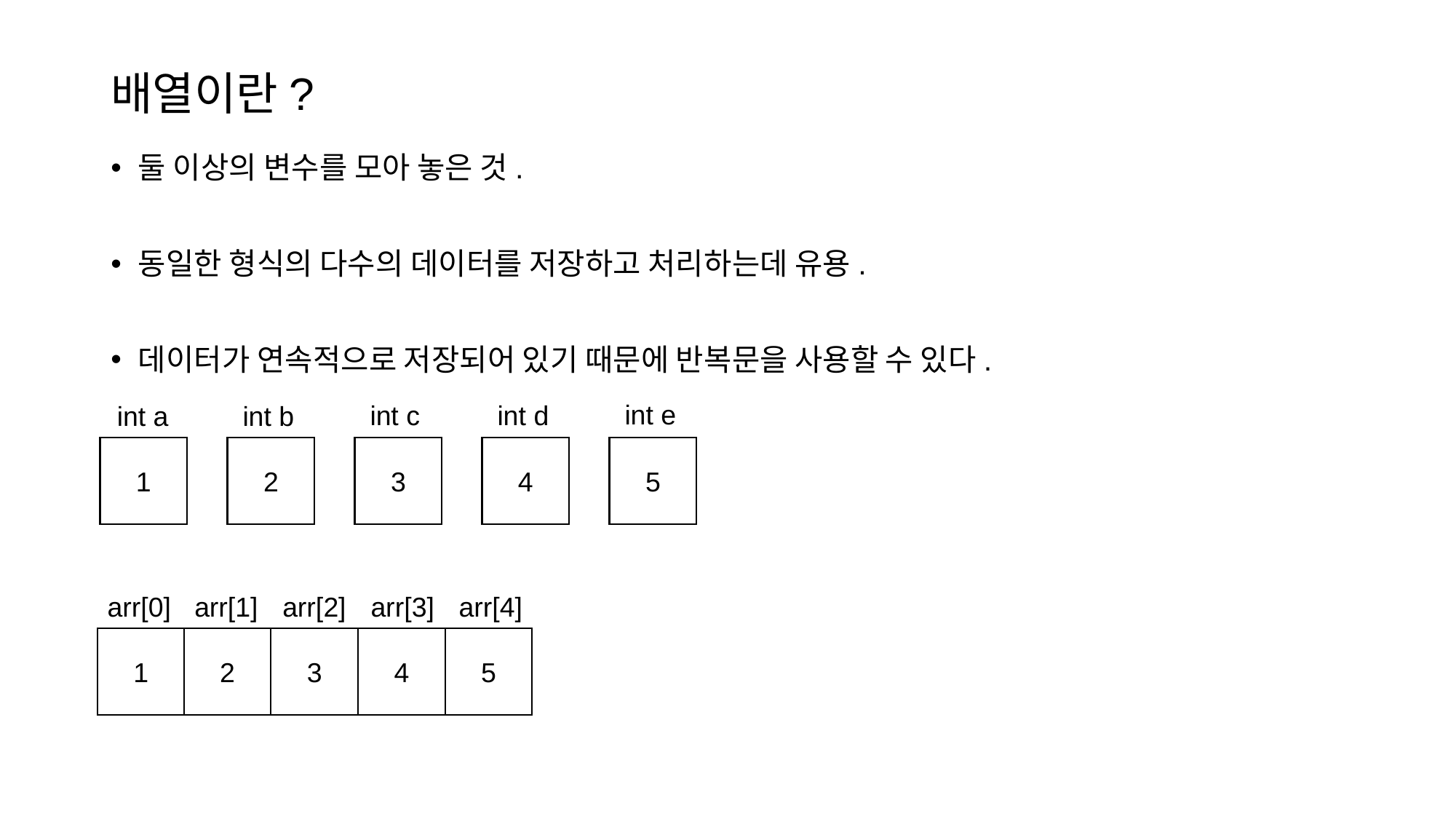

# 배열이란?
둘 이상의 변수를 모아 놓은 것.

동일한 형식의 다수의 데이터를 저장하고 처리하는데 유용.

데이터가 연속적으로 저장되어 있기 때문에 반복문을 사용할 수 있다.

int e
int d
int c
int a
int b
1
2
3
4
5
arr[0]
arr[1]
arr[2]
arr[3]
arr[4]
1
2
3
4
5